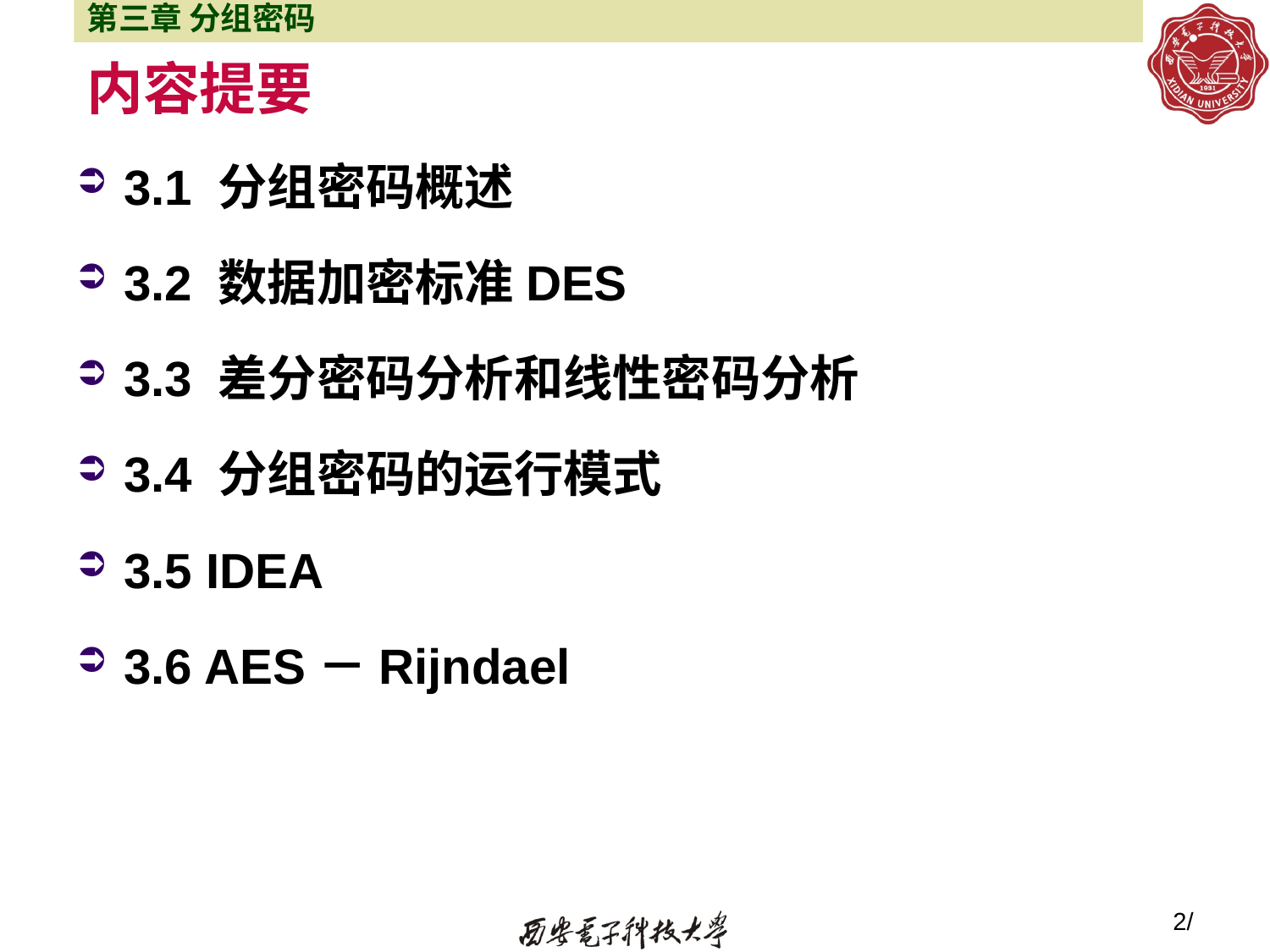

第三章 分组密码
# 内容提要
3.1 分组密码概述
3.2 数据加密标准DES
3.3 差分密码分析和线性密码分析
3.4 分组密码的运行模式
3.5 IDEA
3.6 AES－Rijndael
2/